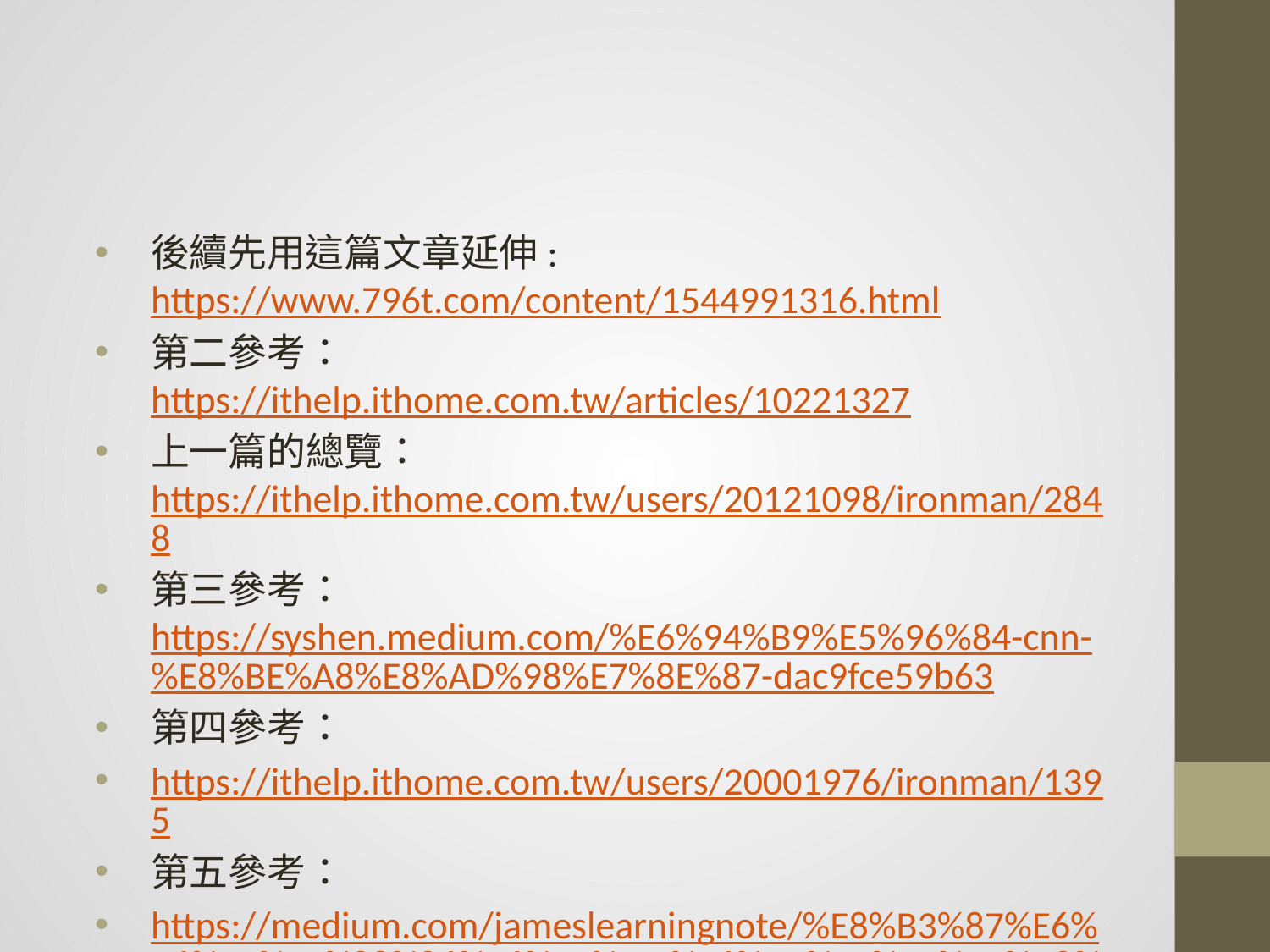

#
後續先用這篇文章延伸: https://www.796t.com/content/1544991316.html
第二參考： https://ithelp.ithome.com.tw/articles/10221327
上一篇的總覽： https://ithelp.ithome.com.tw/users/20121098/ironman/2848
第三參考： https://syshen.medium.com/%E6%94%B9%E5%96%84-cnn-%E8%BE%A8%E8%AD%98%E7%8E%87-dac9fce59b63
第四參考：
https://ithelp.ithome.com.tw/users/20001976/ironman/1395
第五參考：
https://medium.com/jameslearningnote/%E8%B3%87%E6%96%99%E5%88%86%E6%9E%90-%E6%A9%9F%E5%99%A8%E5%AD%B8%E7%BF%92-%E7%AC%AC5-1%E8%AC%9B-%E5%8D%B7%E7%A9%8D%E7%A5%9E%E7%B6%93%E7%B6%B2%E7%B5%A1%E4%BB%8B%E7%B4%B9-convolutional-neural-network-4f8249d65d4f